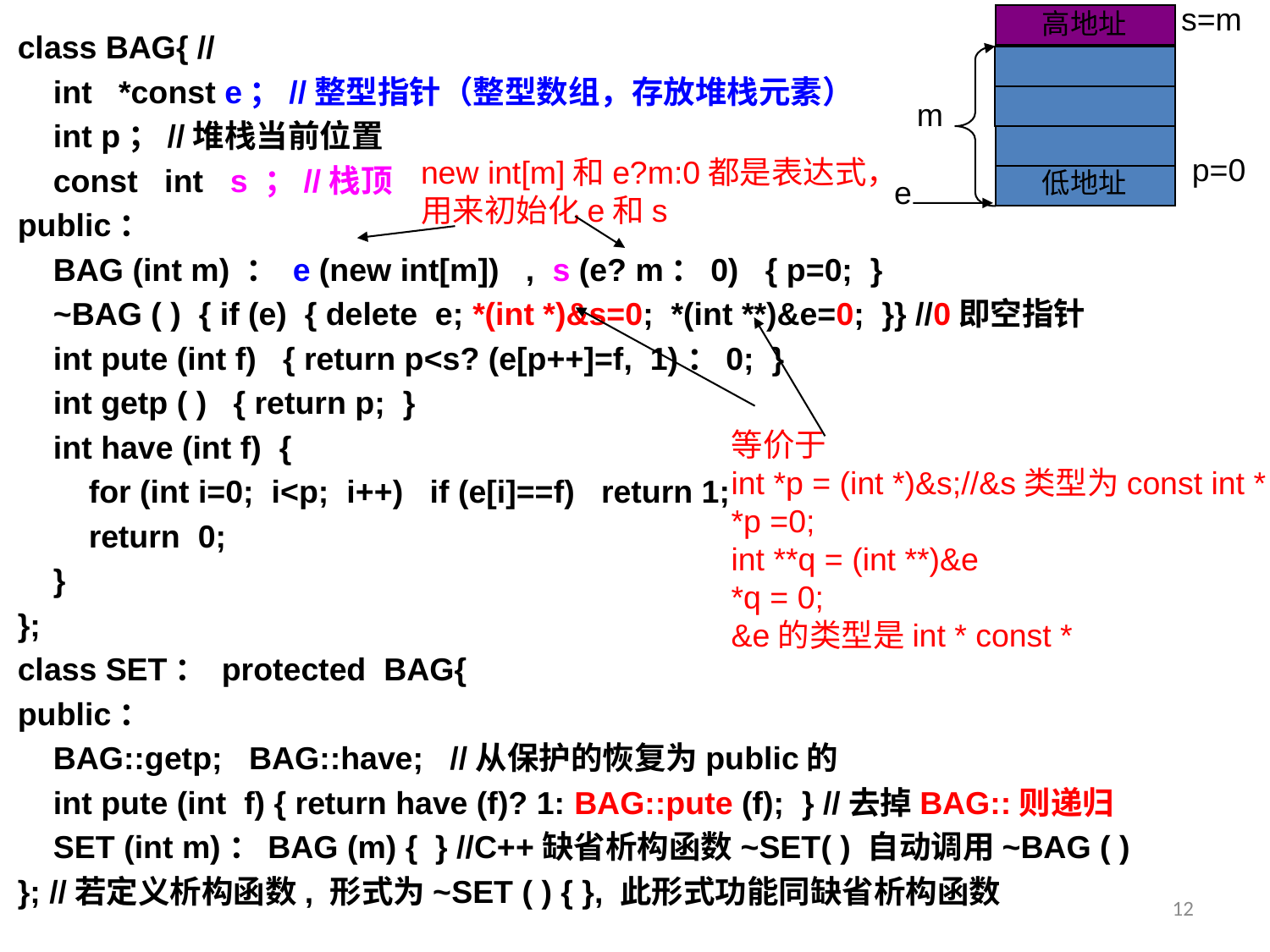

高地址
s=m

class BAG{ //
    int   *const e；//整型指针（整型数组，存放堆栈元素）
    int p；//堆栈当前位置
    const   int   s ；//栈顶
public：
    BAG (int m) ： e (new int[m])   ,  s (e? m：0)   { p=0;  }
    ~BAG ( )  { if (e)  { delete  e; *(int *)&s=0;  *(int **)&e=0;  }} //0即空指针
    int pute (int f)   { return p<s? (e[p++]=f,  1)：0;  }
    int getp ( )   { return p;  }
    int have (int f)  {
        for (int i=0;  i<p;  i++)   if (e[i]==f)   return 1;
        return  0;
    }
};
class SET： protected  BAG{
public：
    BAG::getp;   BAG::have;   //从保护的恢复为public的
    int pute (int  f) { return have (f)? 1: BAG::pute (f);  } //去掉BAG::则递归
    SET (int m)：BAG (m) {  } //C++缺省析构函数~SET( ) 自动调用~BAG ( )
}; //若定义析构函数, 形式为~SET ( ) { }, 此形式功能同缺省析构函数

m

p=0
new int[m]和e?m:0都是表达式，
用来初始化e和s

低地址

e

等价于
int *p = (int *)&s;//&s类型为const int *
*p =0;
int **q = (int **)&e
*q = 0;
&e的类型是int * const *
12